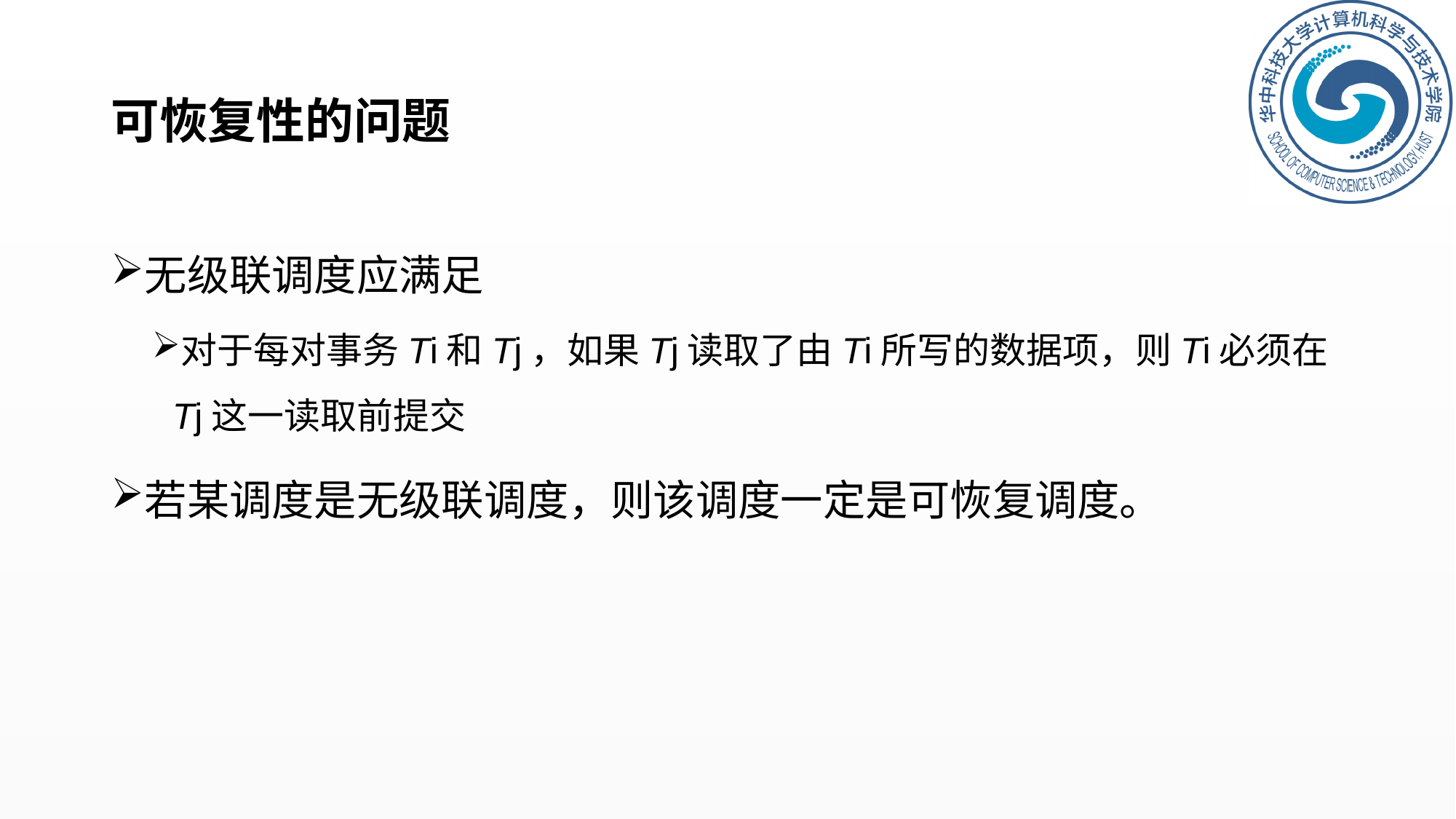

# 可恢复性的问题
无级联调度应满足
对于每对事务Ti和Tj，如果Tj读取了由Ti所写的数据项，则Ti必须在Tj这一读取前提交
若某调度是无级联调度，则该调度一定是可恢复调度。